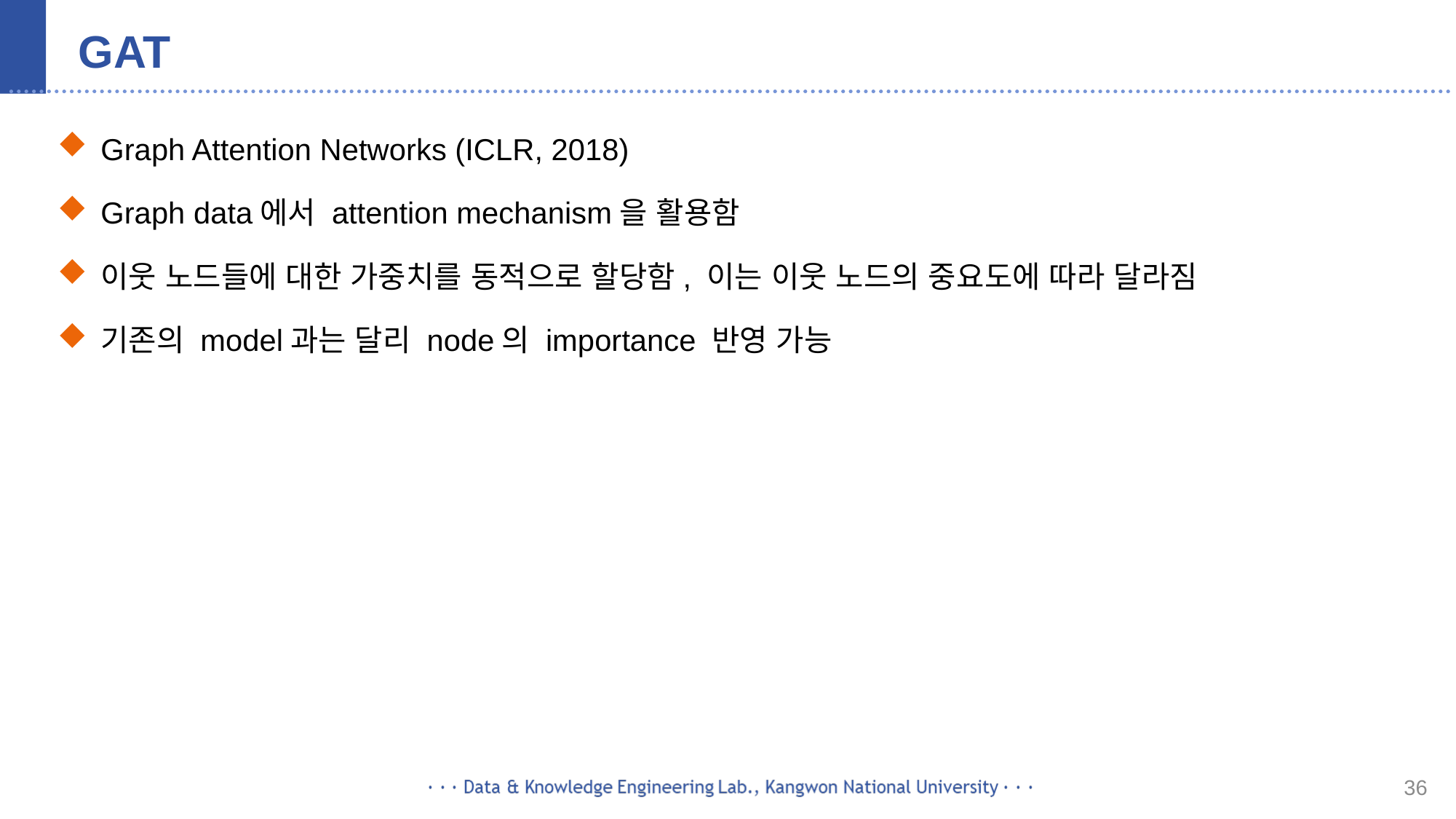

# GAT
Graph Attention Networks (ICLR, 2018)
Graph data에서 attention mechanism을 활용함
이웃 노드들에 대한 가중치를 동적으로 할당함, 이는 이웃 노드의 중요도에 따라 달라짐
기존의 model과는 달리 node의 importance 반영 가능
36